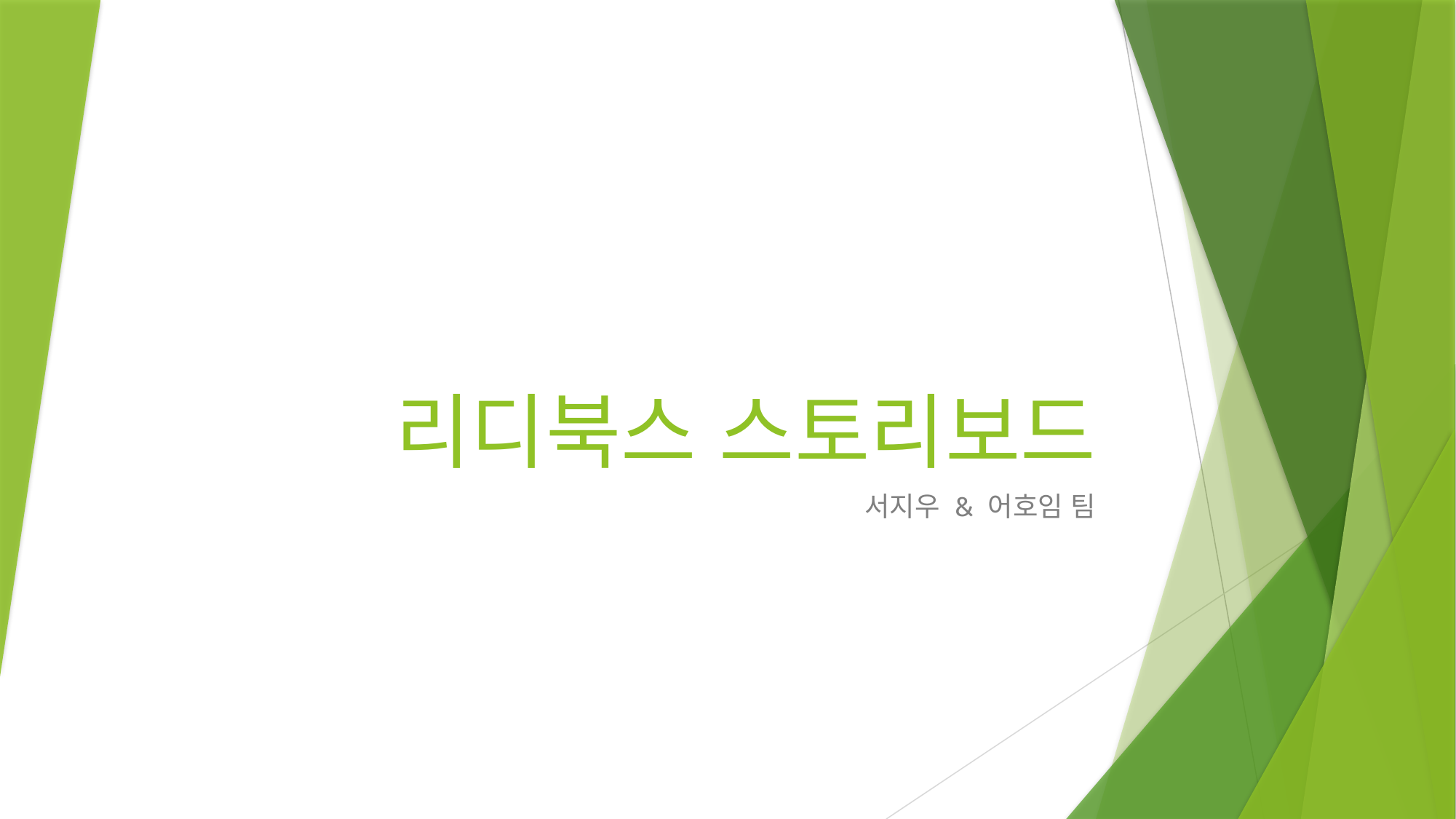

# 리디북스 스토리보드
서지우 & 어호임 팀